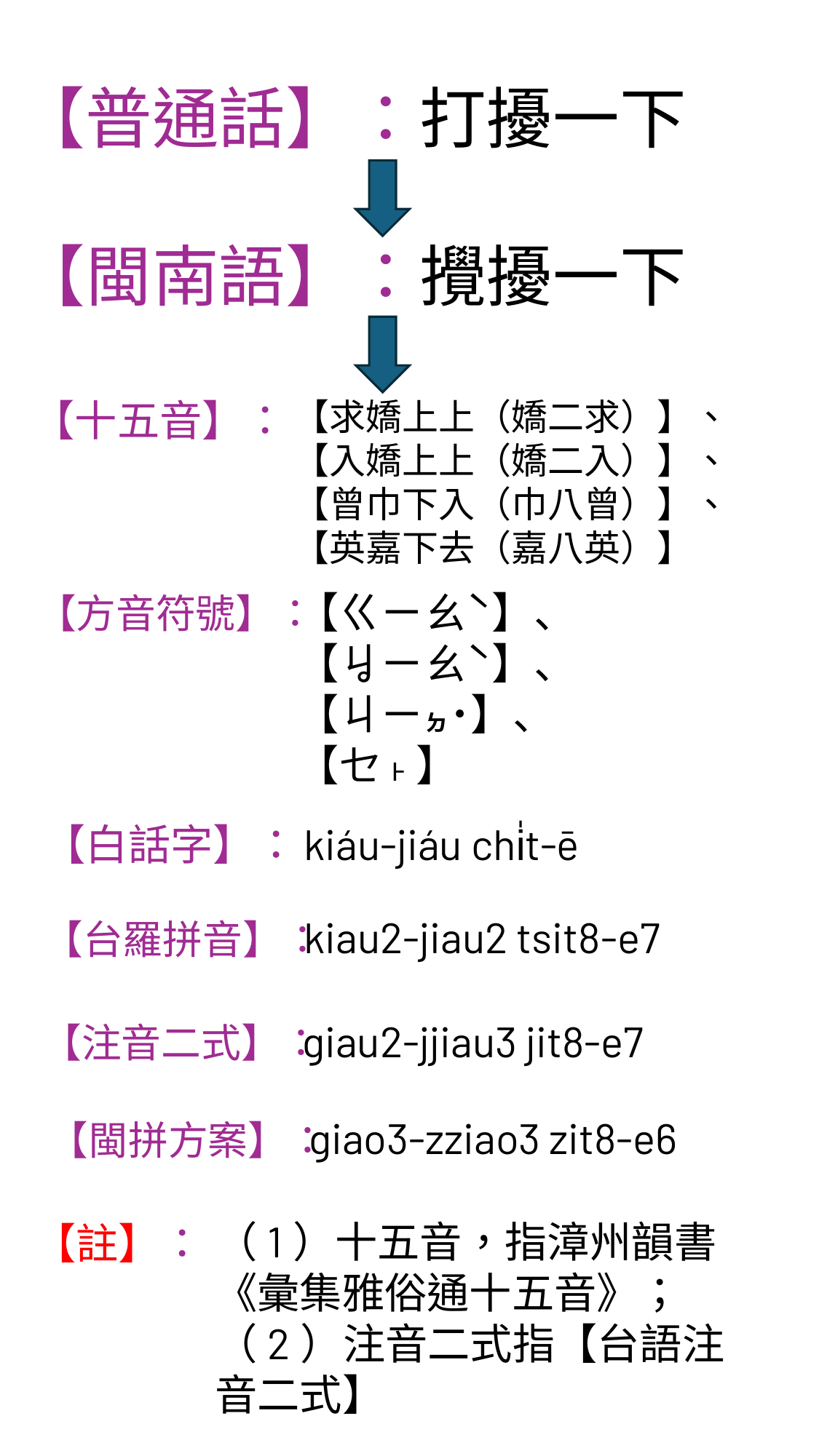

# 【普通話】：打擾一下

【閩南語】：攪擾一下

【求嬌上上（嬌二求）】、【入嬌上上（嬌二入）】、【曾巾下入（巾八曾）】、【英嘉下去（嘉八英）】
【十五音】：
【ㄍㄧㄠˋ】、
【ㆢㄧㄠˋ】、
【ㄐㄧㆵ˙】、
【ㆤ˫】
【方音符號】：
kiáu-jiáu chi̍t-ē
【白話字】：
kiau2-jiau2 tsit8-e7
【台羅拼音】：
giau2-jjiau3 jit8-e7
【注音二式】：
giao3-zziao3 zit8-e6
【閩拼方案】：
（1）十五音，指漳州韻書《彙集雅俗通十五音》；（2）注音二式指【台語注音二式】
【註】：